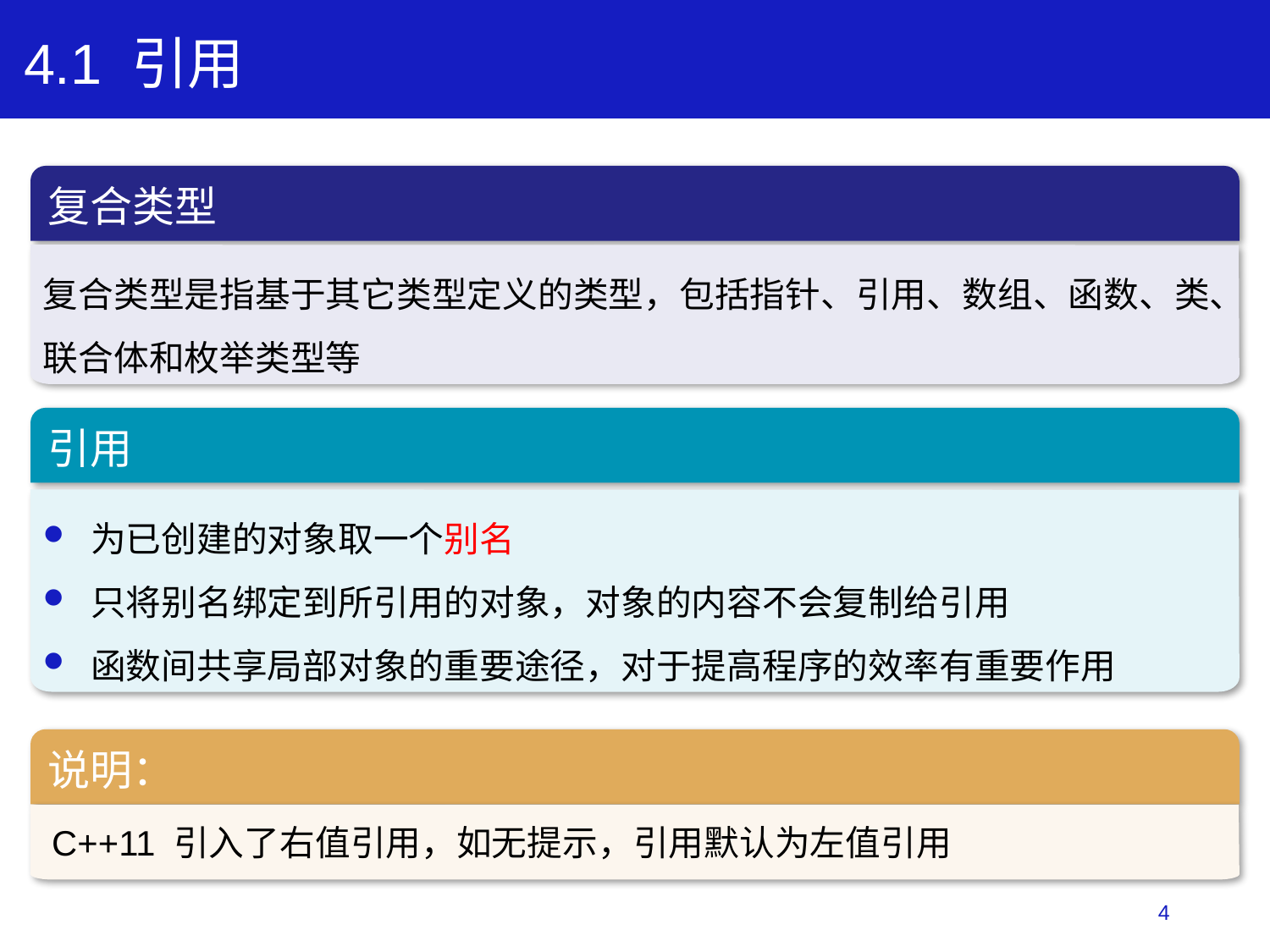

4.1 引用
复合类型
复合类型是指基于其它类型定义的类型，包括指针、引用、数组、函数、类、联合体和枚举类型等
学习目标
引用
为已创建的对象取一个别名
只将别名绑定到所引用的对象，对象的内容不会复制给引用
函数间共享局部对象的重要途径，对于提高程序的效率有重要作用
说明：
 C++11 引入了右值引用，如无提示，引用默认为左值引用
4